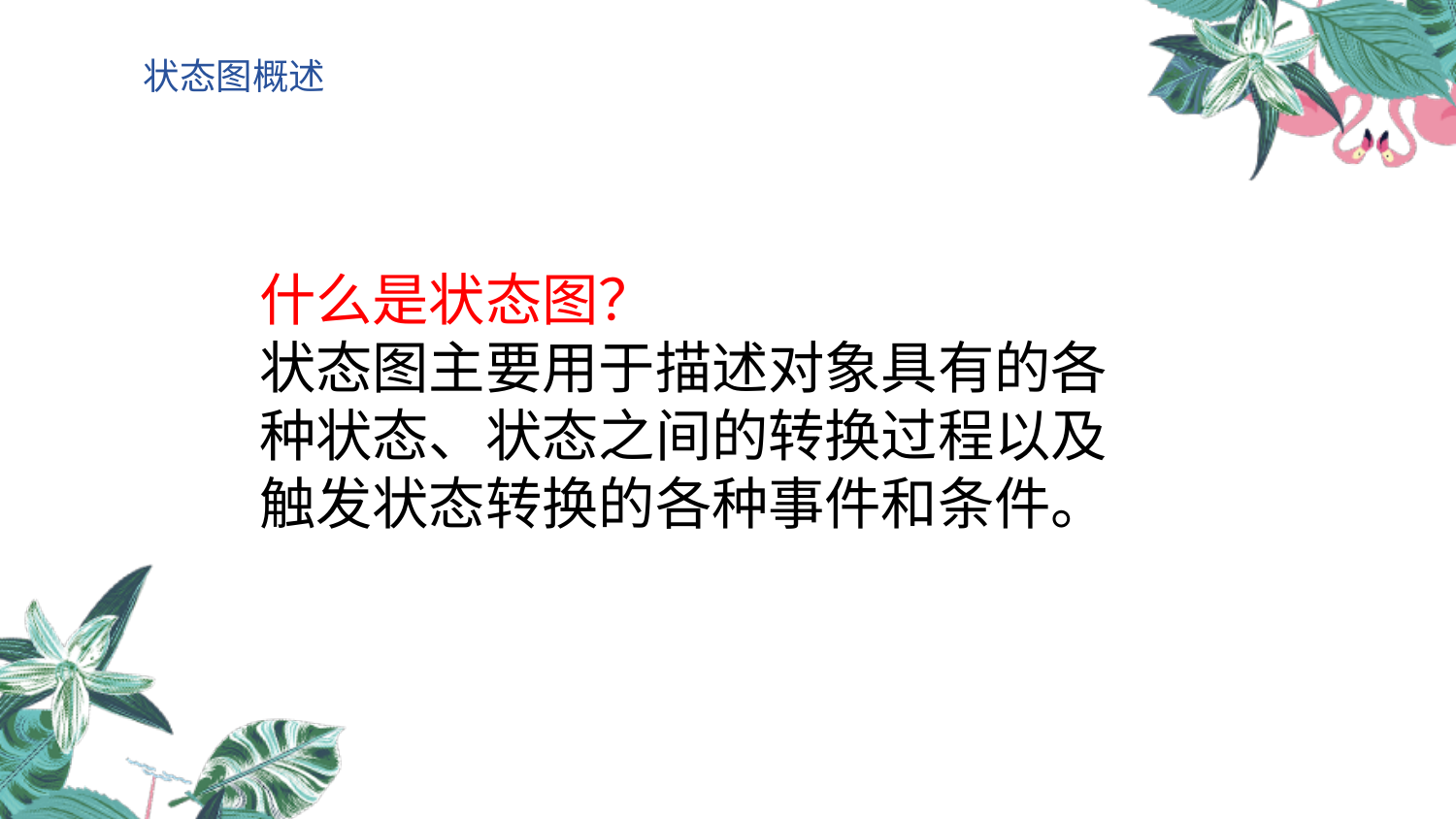

状态图概述
什么是状态图？
状态图主要用于描述对象具有的各种状态、状态之间的转换过程以及触发状态转换的各种事件和条件。